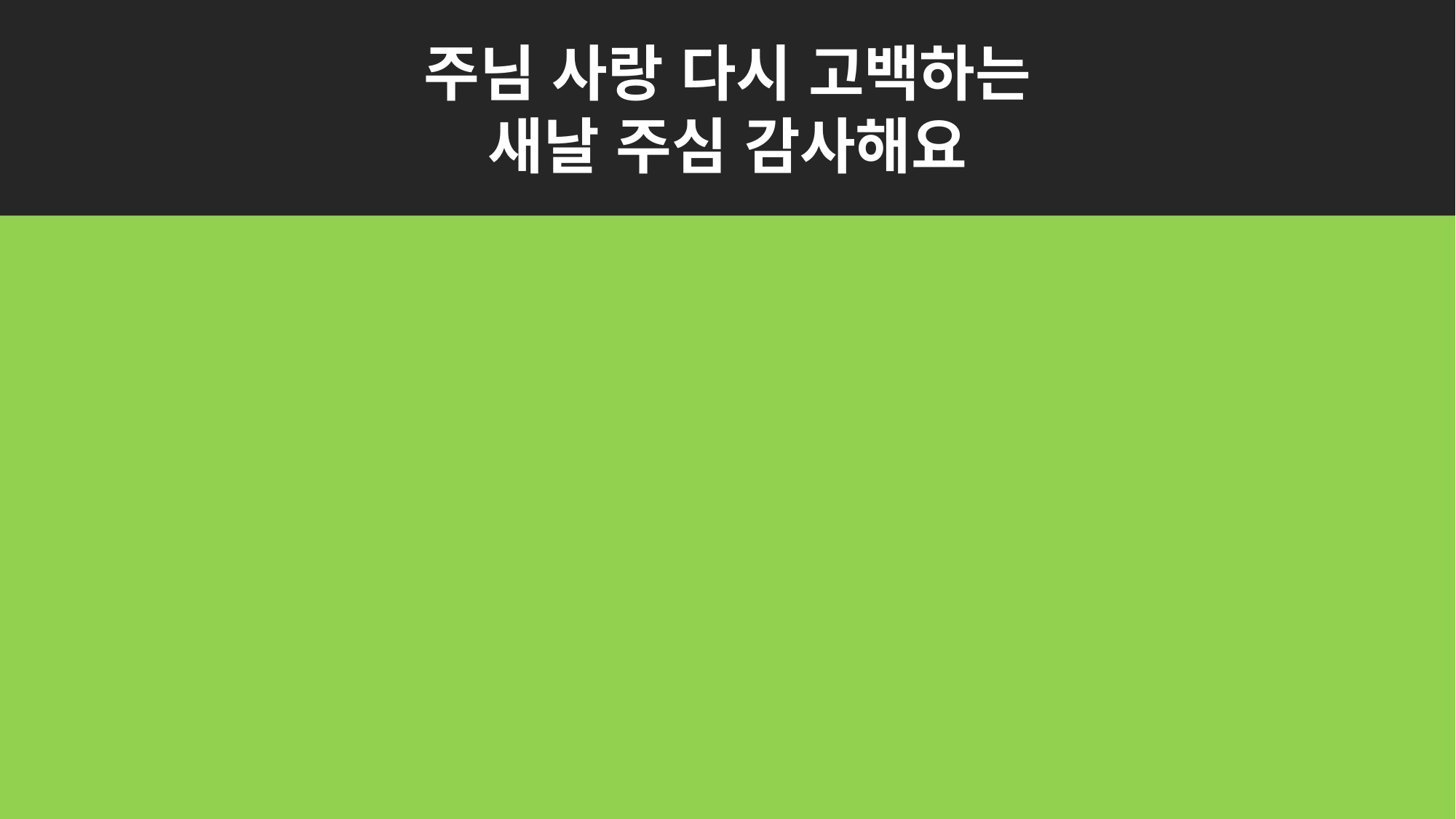

주님 사랑 다시 고백하는
새날 주심 감사해요